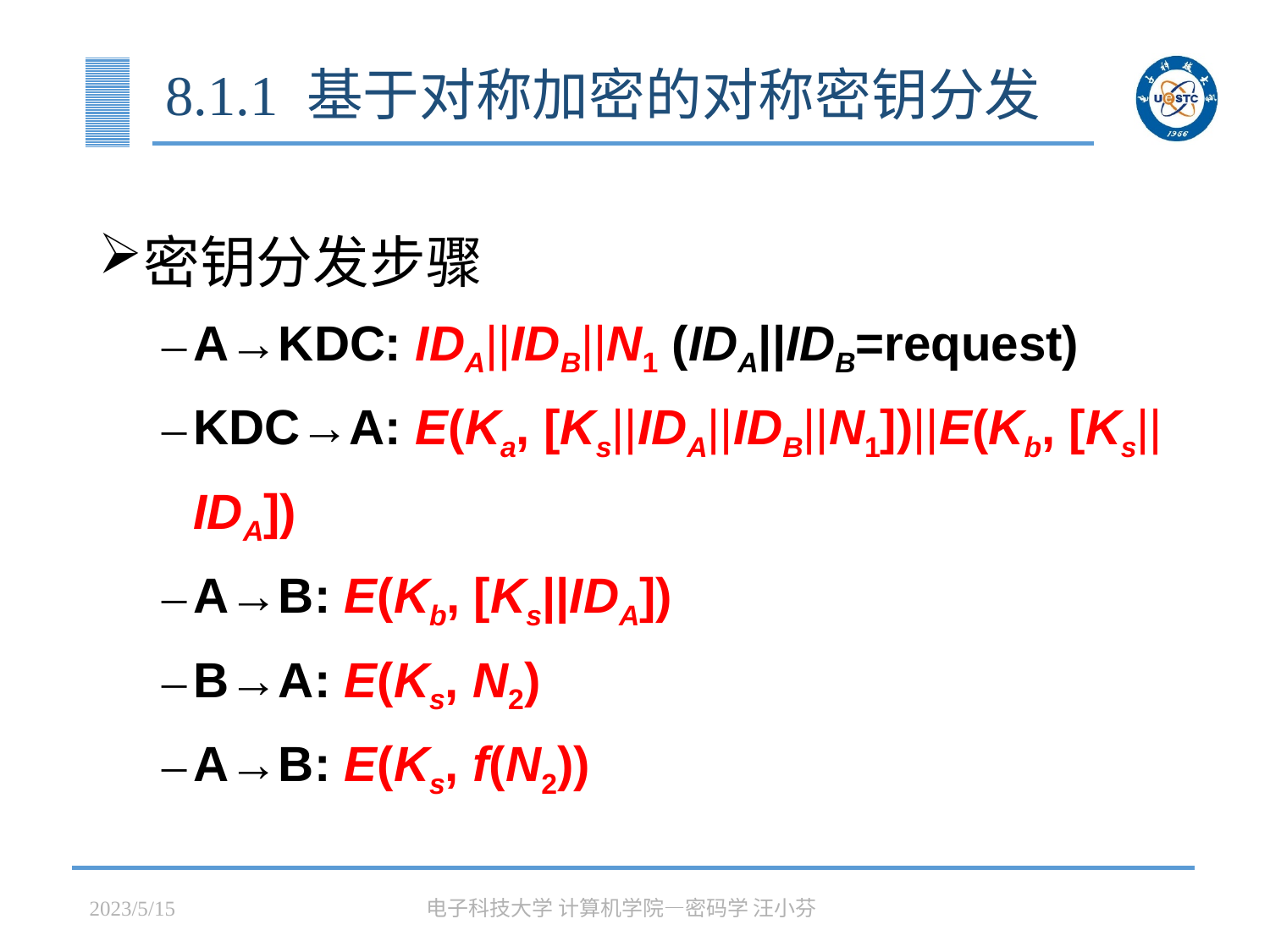

# 8.1.1 基于对称加密的对称密钥分发
密钥分发步骤
A→KDC: IDA||IDB||N1 (IDA||IDB=request)
KDC→A: E(Ka, [Ks||IDA||IDB||N1])||E(Kb, [Ks||IDA])
A→B: E(Kb, [Ks||IDA])
B→A: E(Ks, N2)
A→B: E(Ks, f(N2))

2023/5/15
电子科技大学 计算机学院—密码学 汪小芬